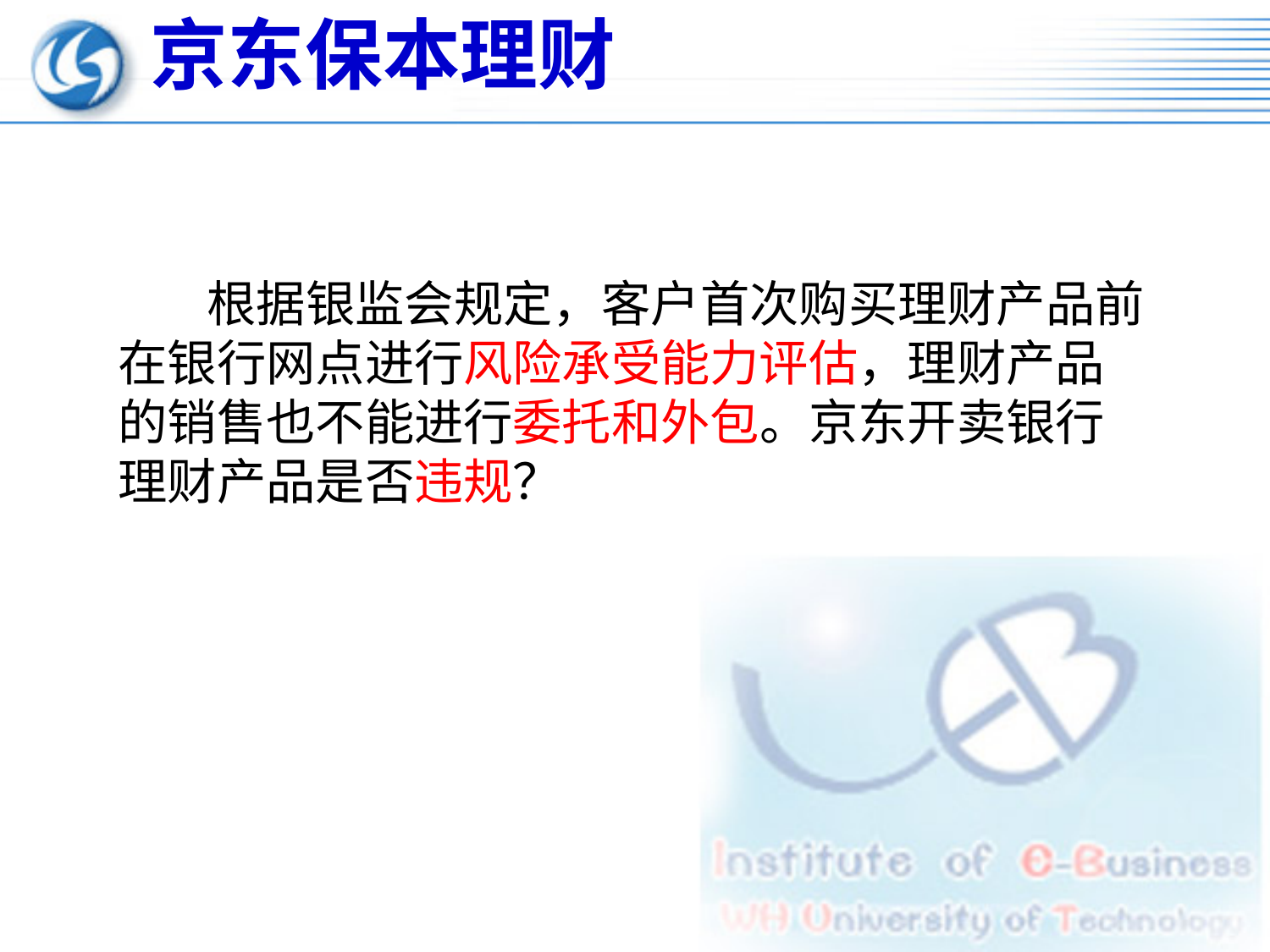

京东保本理财
       根据银监会规定，客户首次购买理财产品前在银行网点进行风险承受能力评估，理财产品的销售也不能进行委托和外包。京东开卖银行理财产品是否违规？